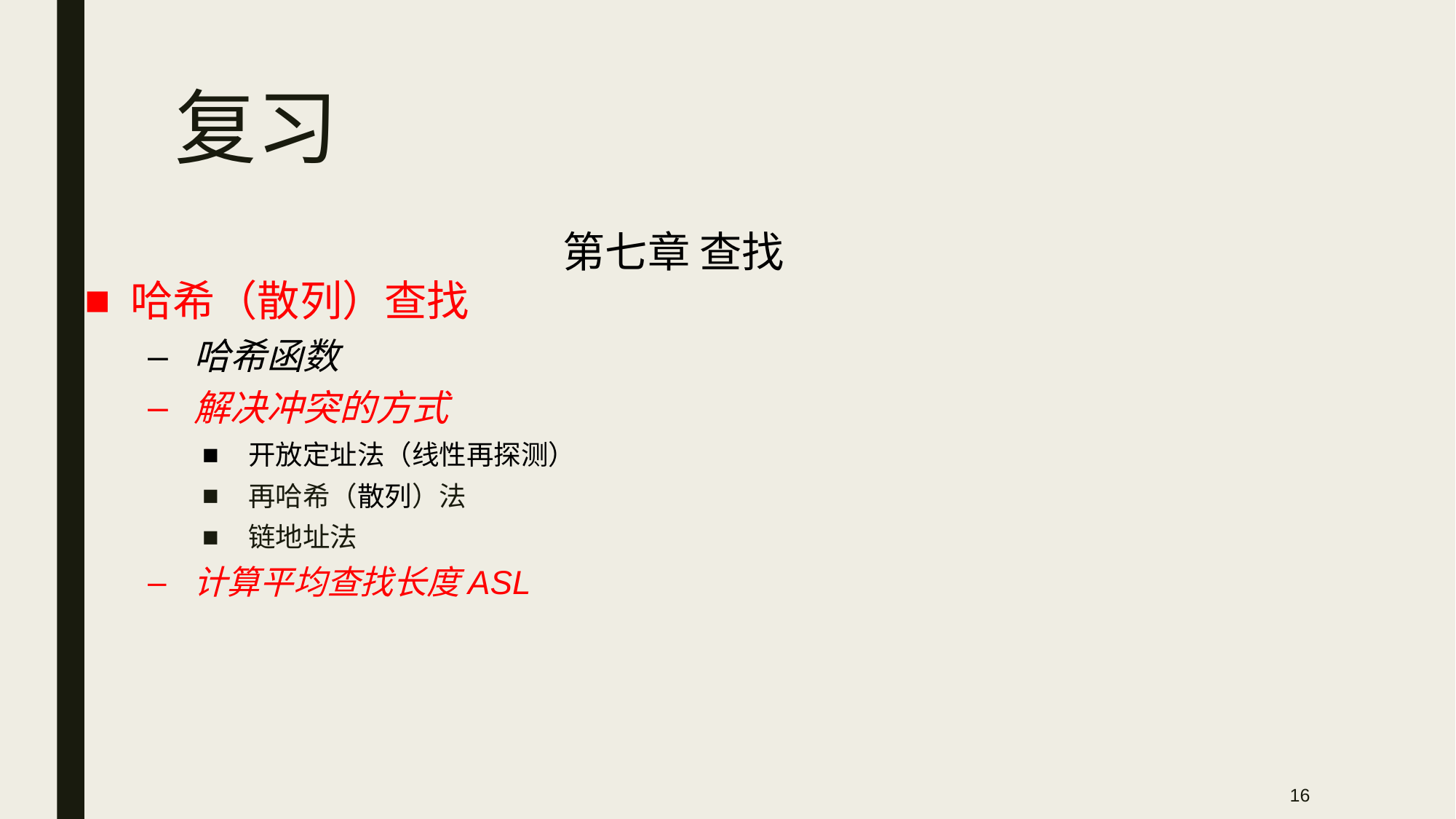

# 复习
第七章 查找
哈希（散列）查找
哈希函数
解决冲突的方式
开放定址法（线性再探测）
再哈希（散列）法
链地址法
计算平均查找长度ASL
16